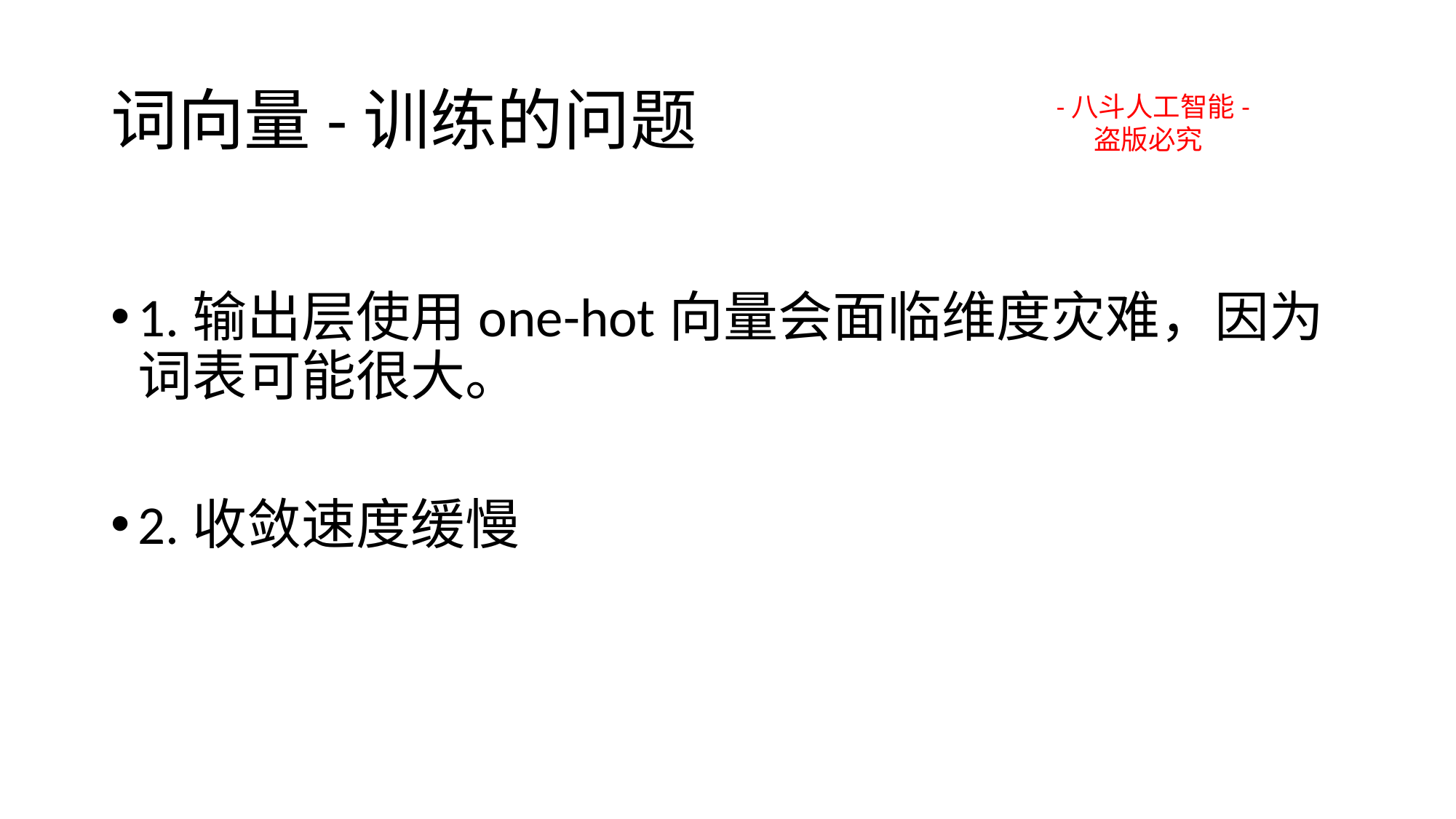

# 词向量-训练的问题
-八斗人工智能-
     盗版必究

1.输出层使用one-hot向量会面临维度灾难，因为词表可能很大。

2.收敛速度缓慢